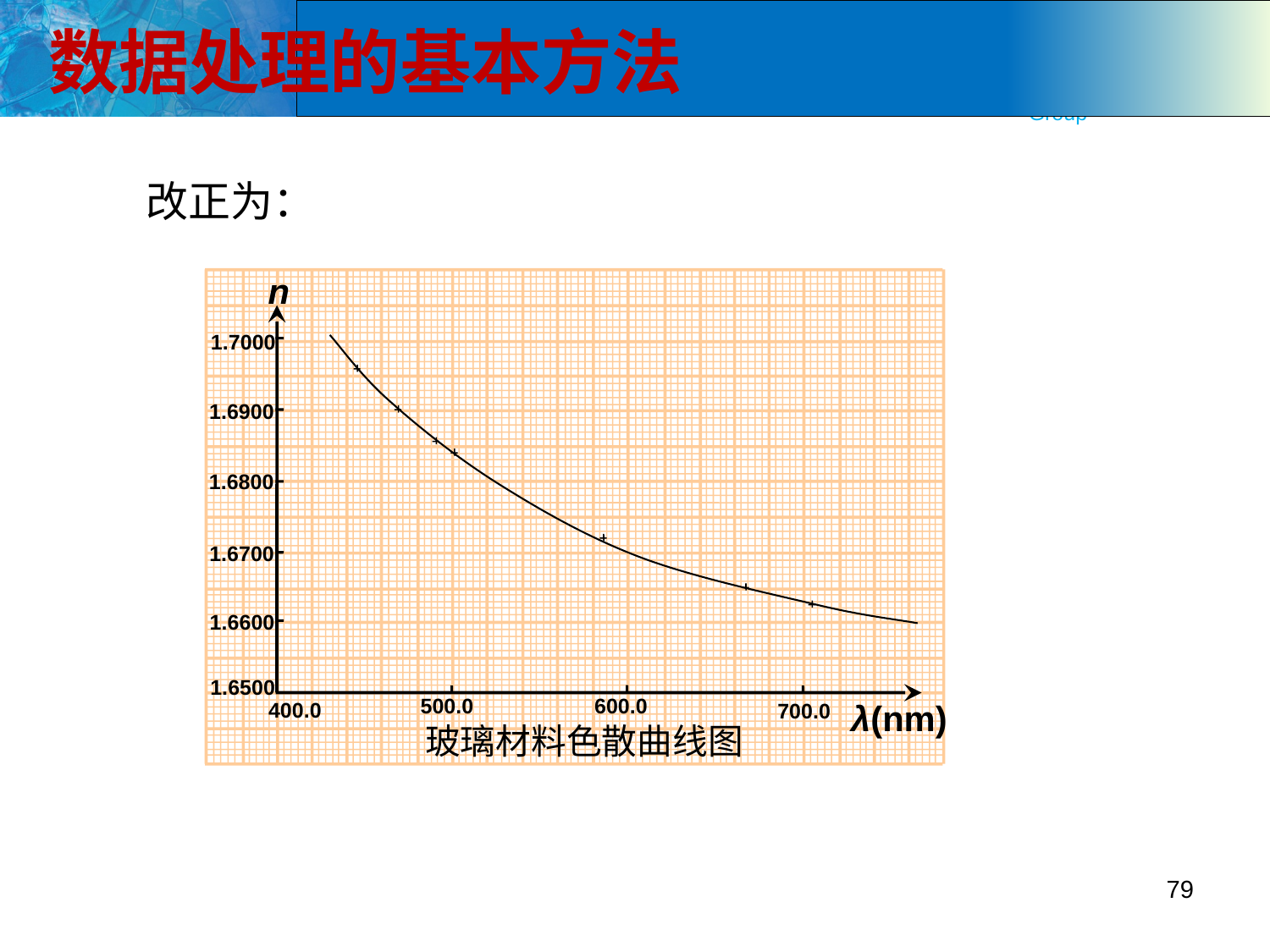

数据处理的基本方法
改正为：

n

1.7000

1.6900

1.6800

1.6700

1.6600

1.6500

700.0

λ(nm)
500.0
600.0

400.0

玻璃材料色散曲线图

79